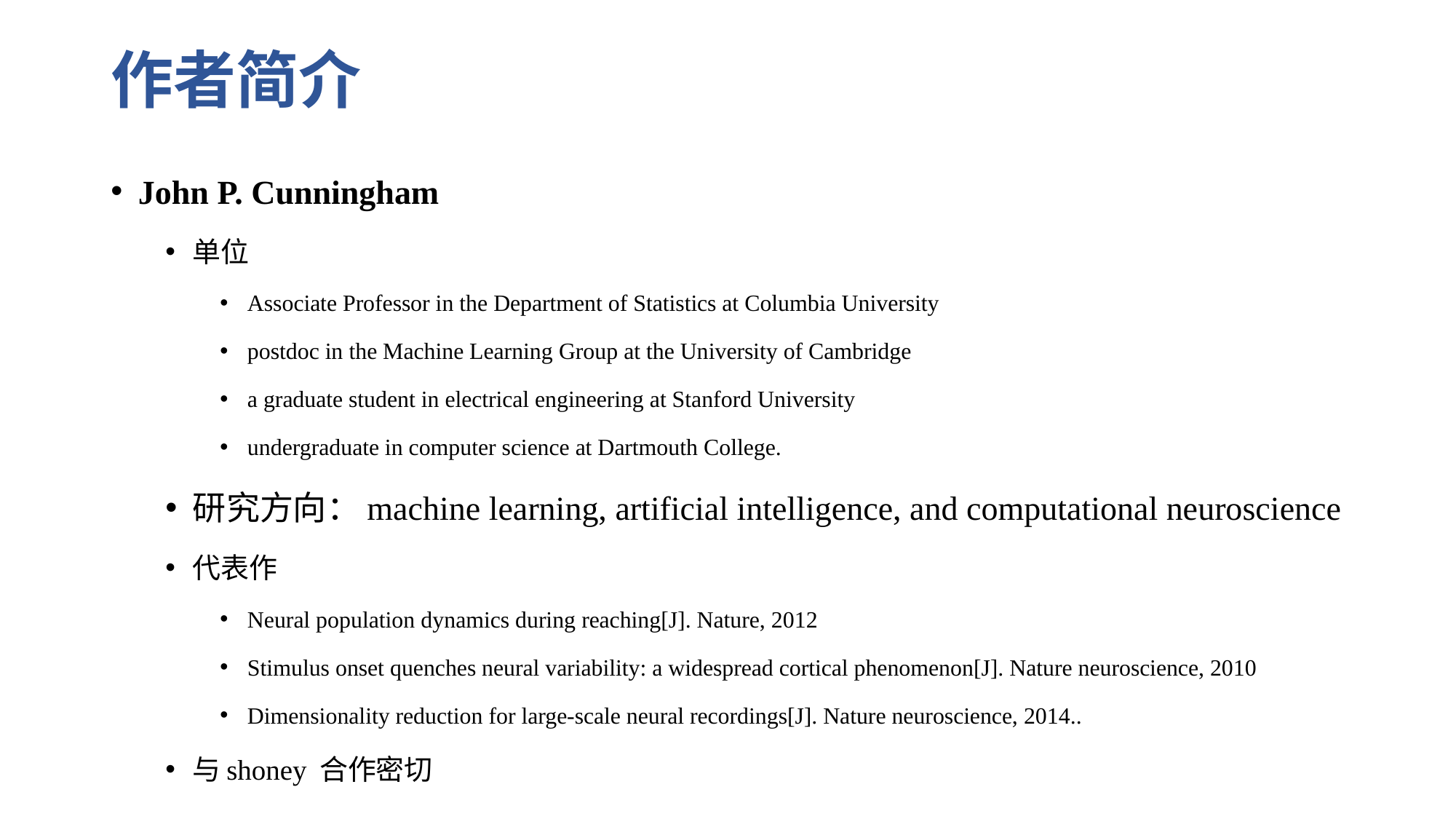

# 作者简介
John P. Cunningham
单位
Associate Professor in the Department of Statistics at Columbia University
postdoc in the Machine Learning Group at the University of Cambridge
a graduate student in electrical engineering at Stanford University
undergraduate in computer science at Dartmouth College.
研究方向：machine learning, artificial intelligence, and computational neuroscience
代表作
Neural population dynamics during reaching[J]. Nature, 2012
Stimulus onset quenches neural variability: a widespread cortical phenomenon[J]. Nature neuroscience, 2010
Dimensionality reduction for large-scale neural recordings[J]. Nature neuroscience, 2014..
与shoney 合作密切